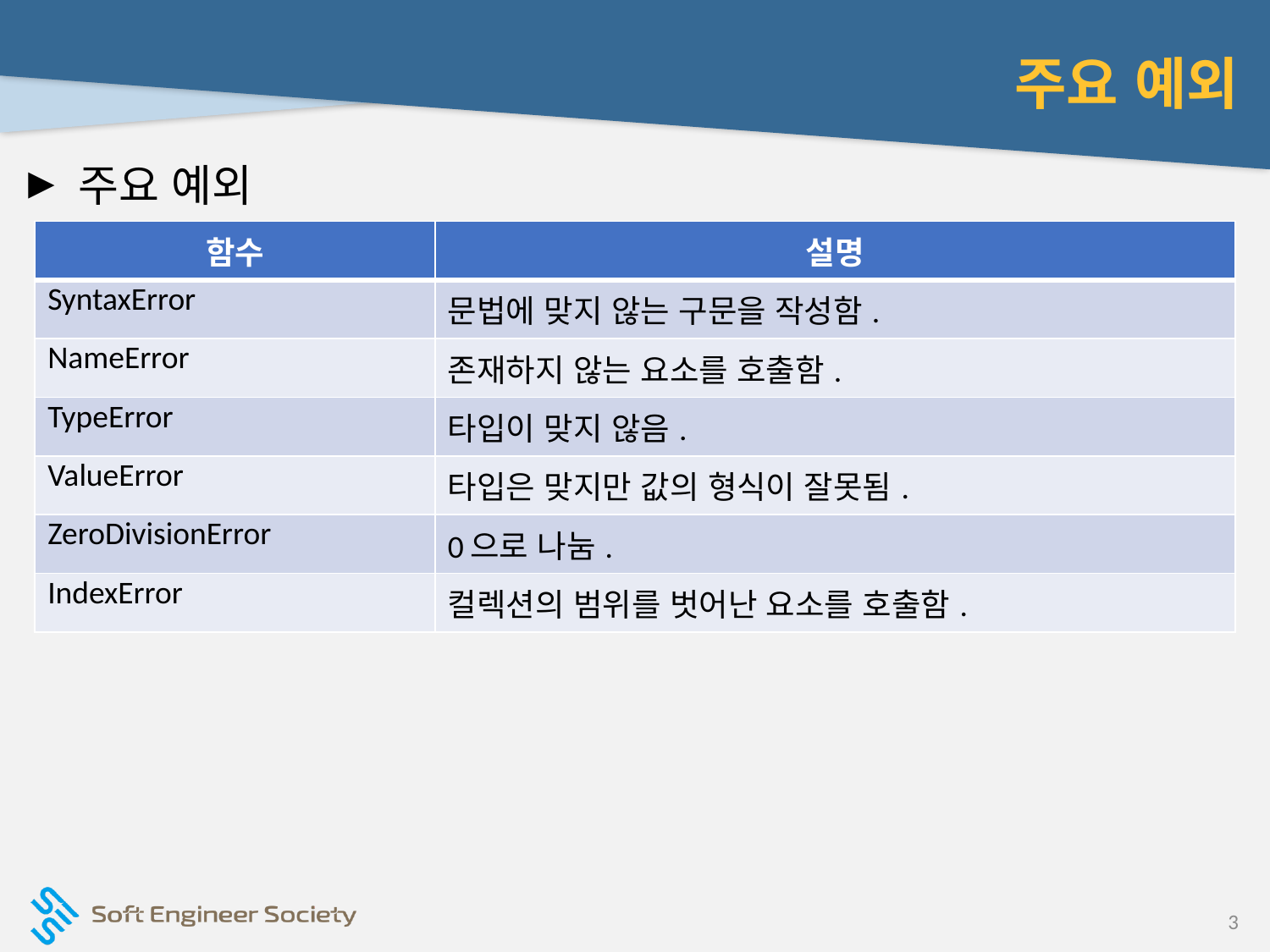

# 주요 예외
주요 예외
| 함수 | 설명 |
| --- | --- |
| SyntaxError | 문법에 맞지 않는 구문을 작성함. |
| NameError | 존재하지 않는 요소를 호출함. |
| TypeError | 타입이 맞지 않음. |
| ValueError | 타입은 맞지만 값의 형식이 잘못됨. |
| ZeroDivisionError | 0으로 나눔. |
| IndexError | 컬렉션의 범위를 벗어난 요소를 호출함. |
3